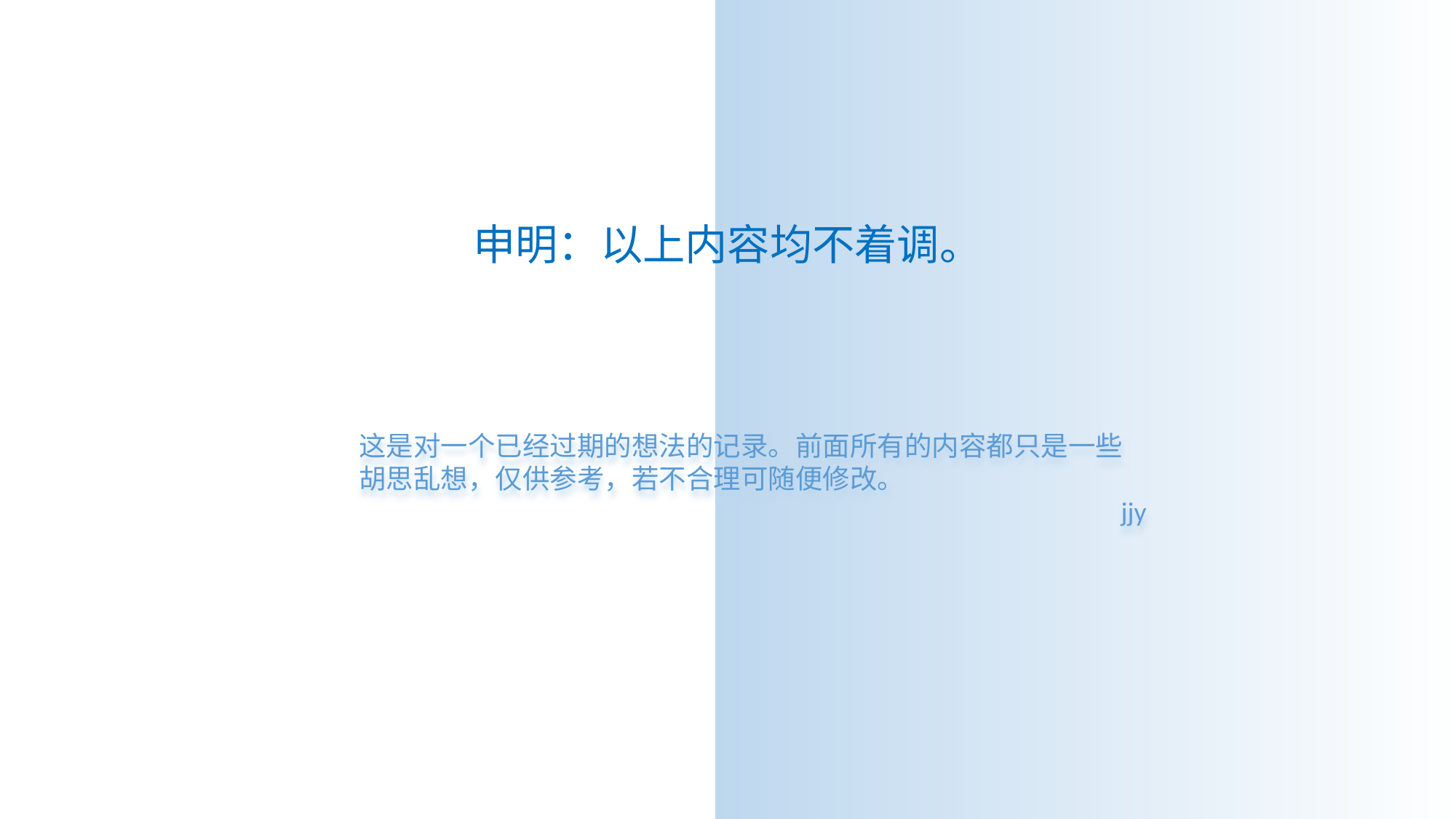

申明：以上内容均不着调。
这是对一个已经过期的想法的记录。前面所有的内容都只是一些胡思乱想，仅供参考，若不合理可随便修改。
jjy